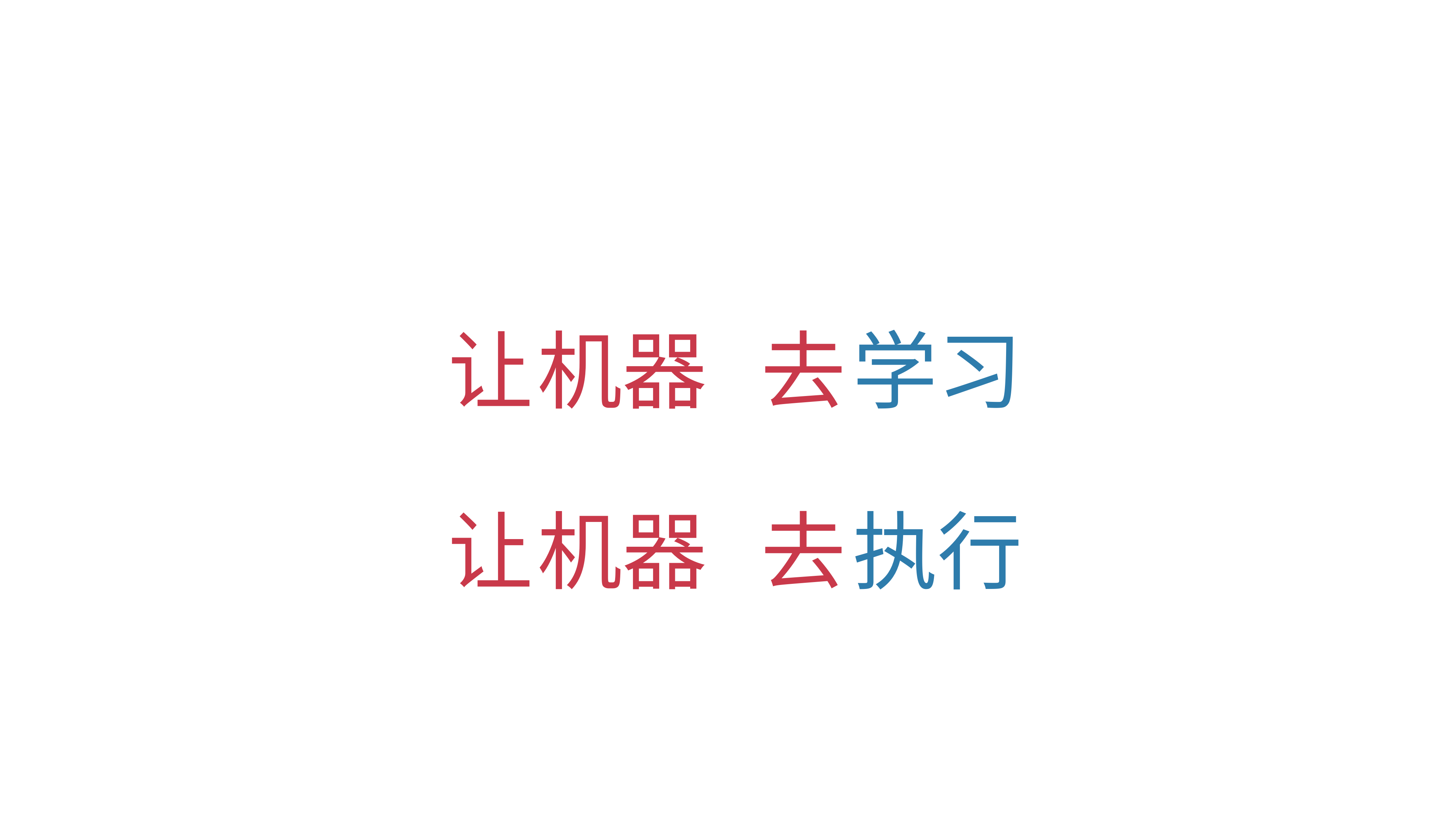

让
# 机器
去
学习
让
机器
去
执行